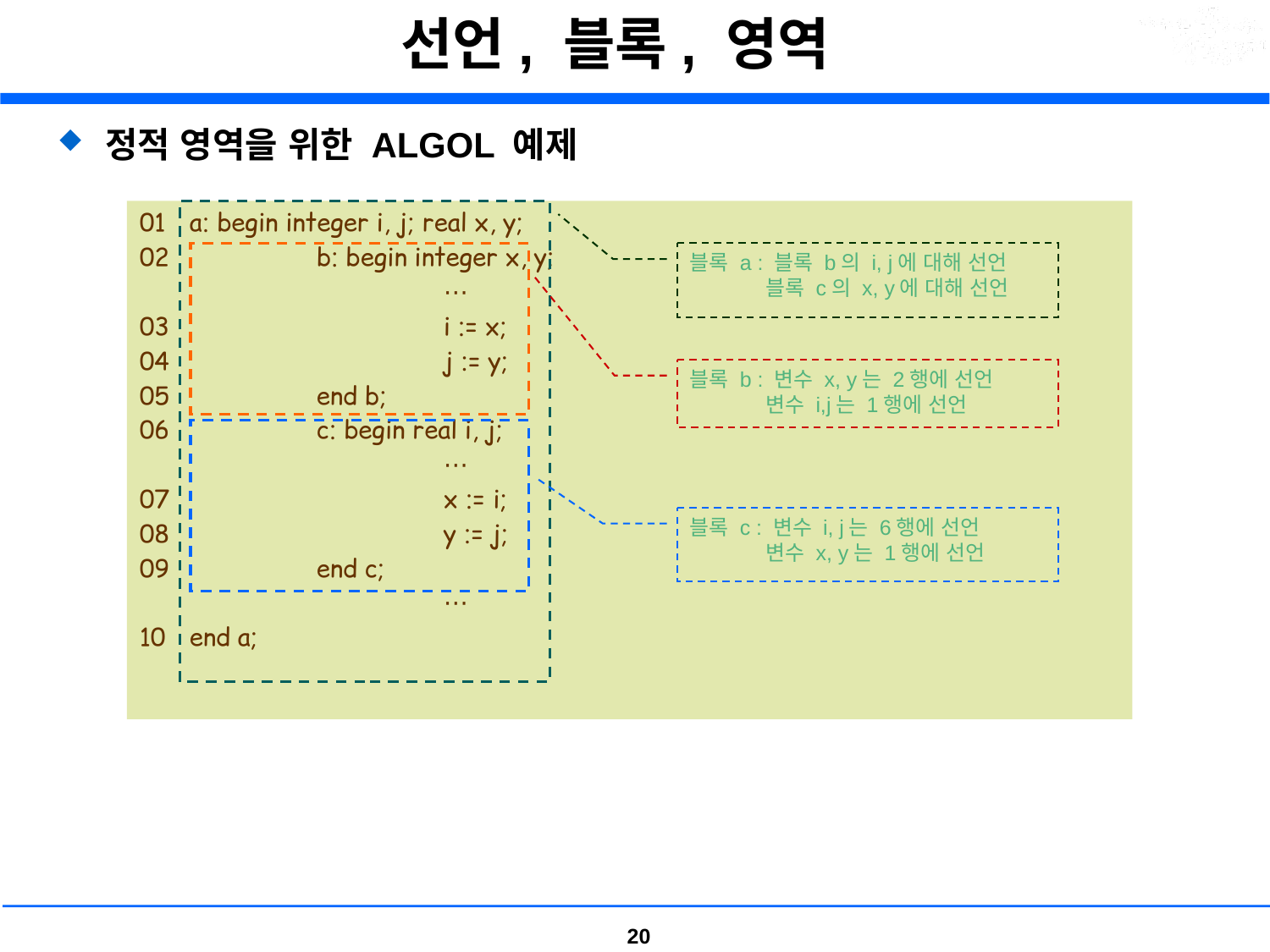

# 선언, 블록, 영역
정적 영역을 위한 ALGOL 예제

01	a: begin integer i, j; real x, y;
02		b: begin integer x, y;
			⋯
03 			i := x;
04 			j := y;
05 		end b;
06 		c: begin real i, j;
			⋯
07 			x := i;
08 			y := j;
09 		end c;
			⋯
10 	end a;

블록 a : 블록 b의 i, j에 대해 선언
            블록 c의 x, y에 대해 선언
블록 b : 변수 x, y는 2행에 선언
            변수 i,j는 1행에 선언

블록 c : 변수 i, j는 6행에 선언
            변수 x, y는 1행에 선언